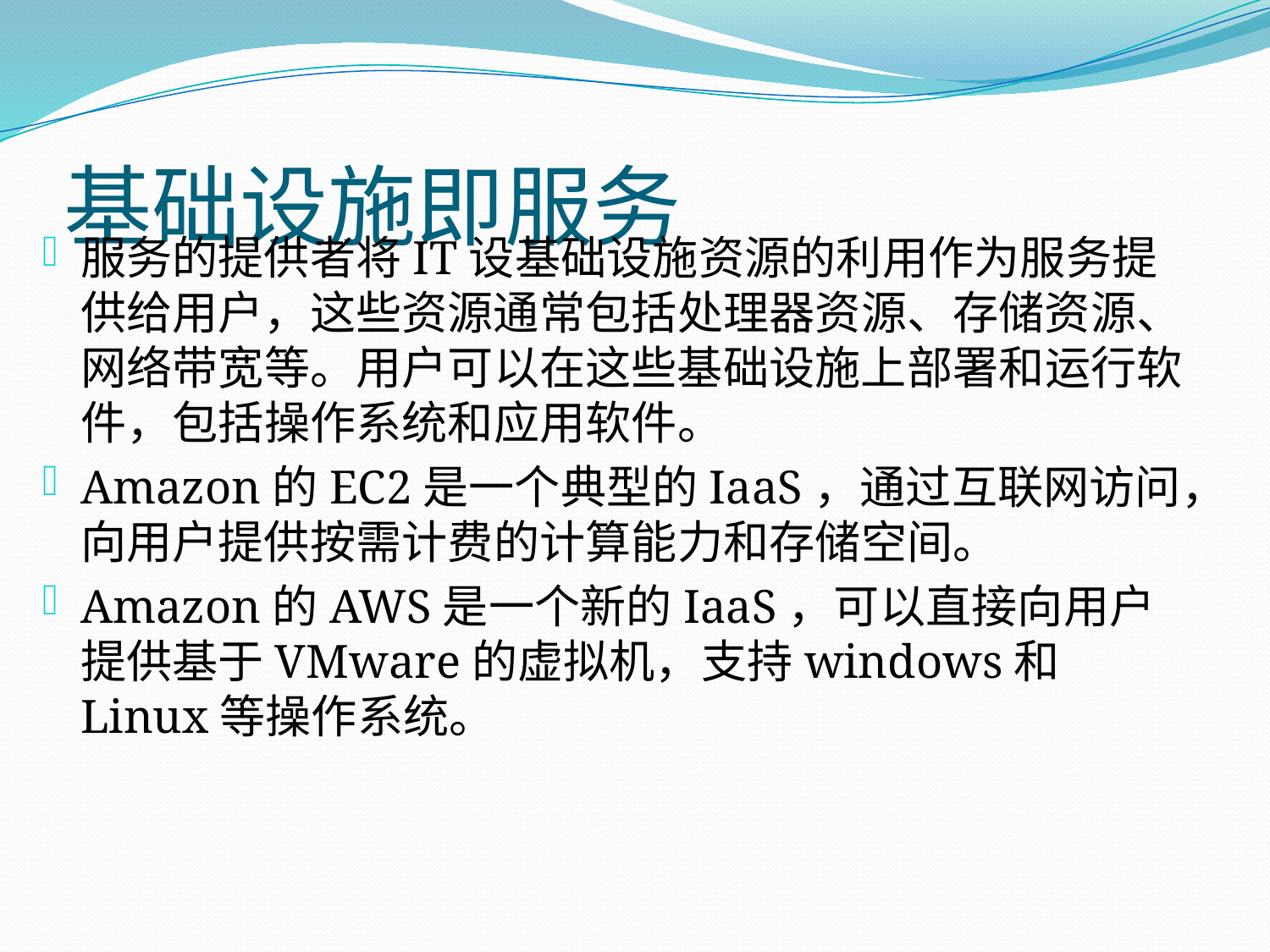

# 基础设施即服务
服务的提供者将IT设基础设施资源的利用作为服务提供给用户，这些资源通常包括处理器资源、存储资源、网络带宽等。用户可以在这些基础设施上部署和运行软件，包括操作系统和应用软件。
Amazon的EC2是一个典型的IaaS，通过互联网访问，向用户提供按需计费的计算能力和存储空间。
Amazon的AWS是一个新的IaaS，可以直接向用户提供基于VMware的虚拟机，支持windows和Linux等操作系统。